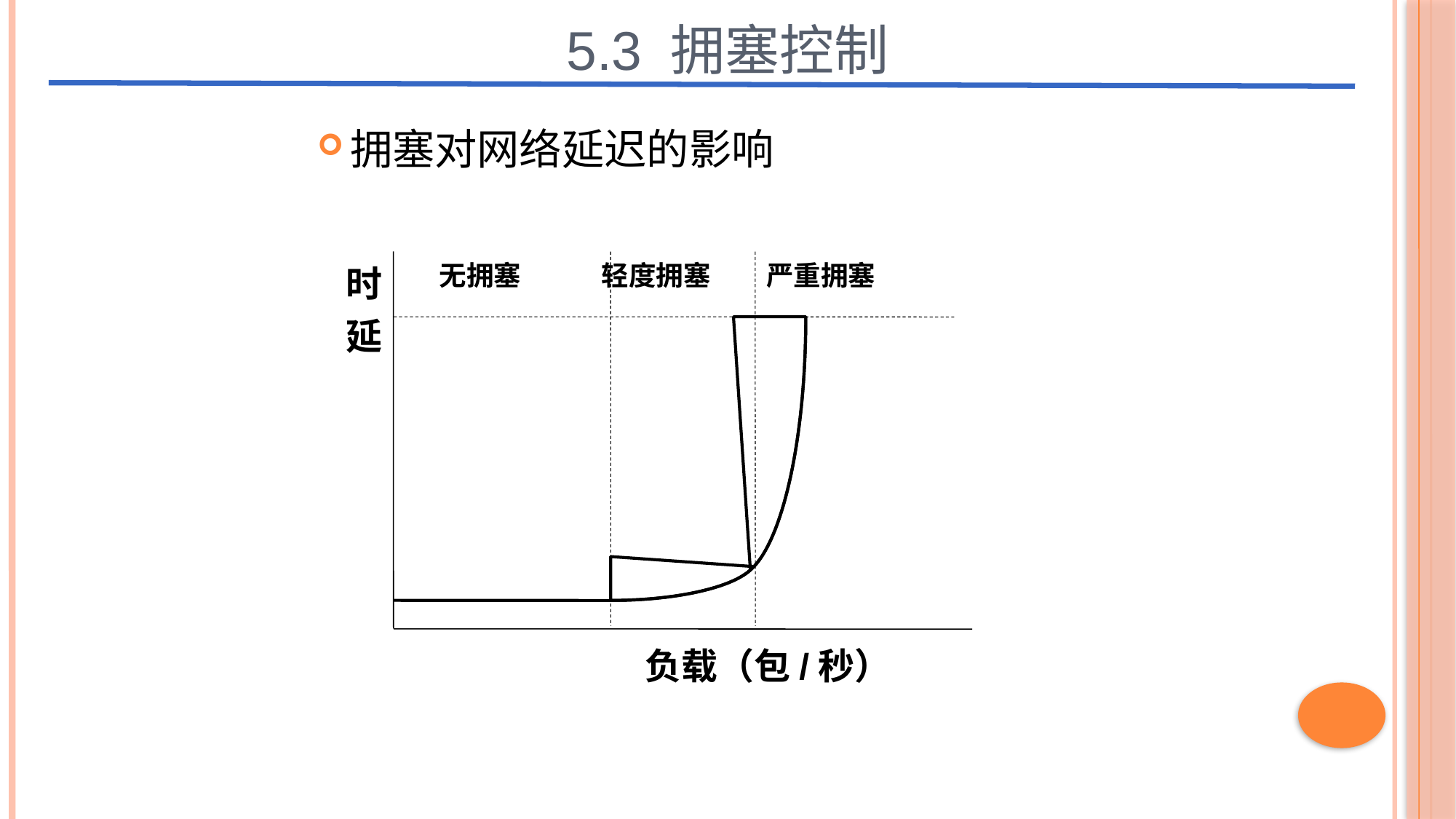

5.3 拥塞控制
拥塞对网络延迟的影响
时延
无拥塞             轻度拥塞         严重拥塞

负载（包/秒）